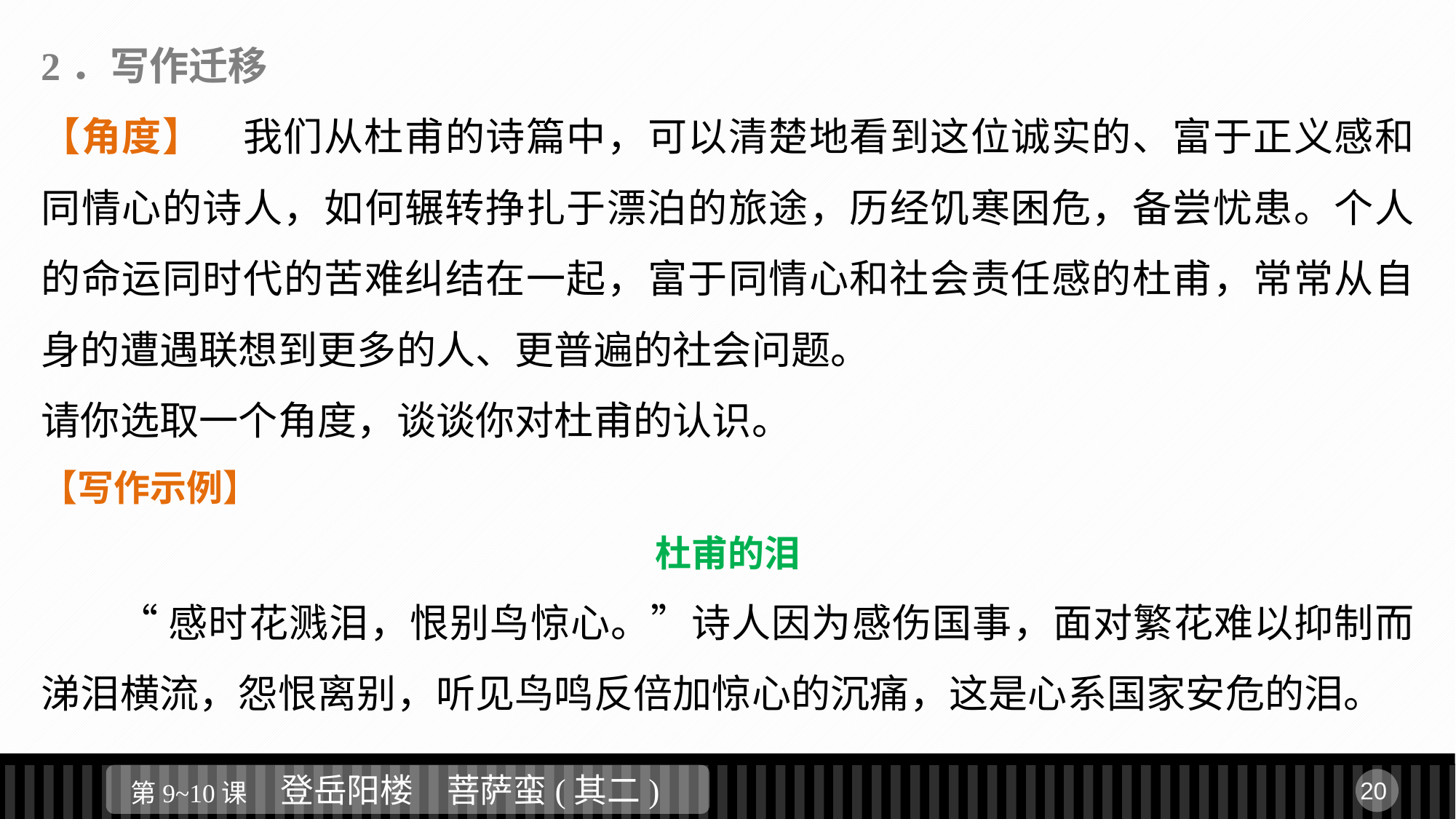

2．写作迁移
【角度】　我们从杜甫的诗篇中，可以清楚地看到这位诚实的、富于正义感和同情心的诗人，如何辗转挣扎于漂泊的旅途，历经饥寒困危，备尝忧患。个人的命运同时代的苦难纠结在一起，富于同情心和社会责任感的杜甫，常常从自身的遭遇联想到更多的人、更普遍的社会问题。
请你选取一个角度，谈谈你对杜甫的认识。
【写作示例】
杜甫的泪
        “感时花溅泪，恨别鸟惊心。”诗人因为感伤国事，面对繁花难以抑制而涕泪横流，怨恨离别，听见鸟鸣反倍加惊心的沉痛，这是心系国家安危的泪。